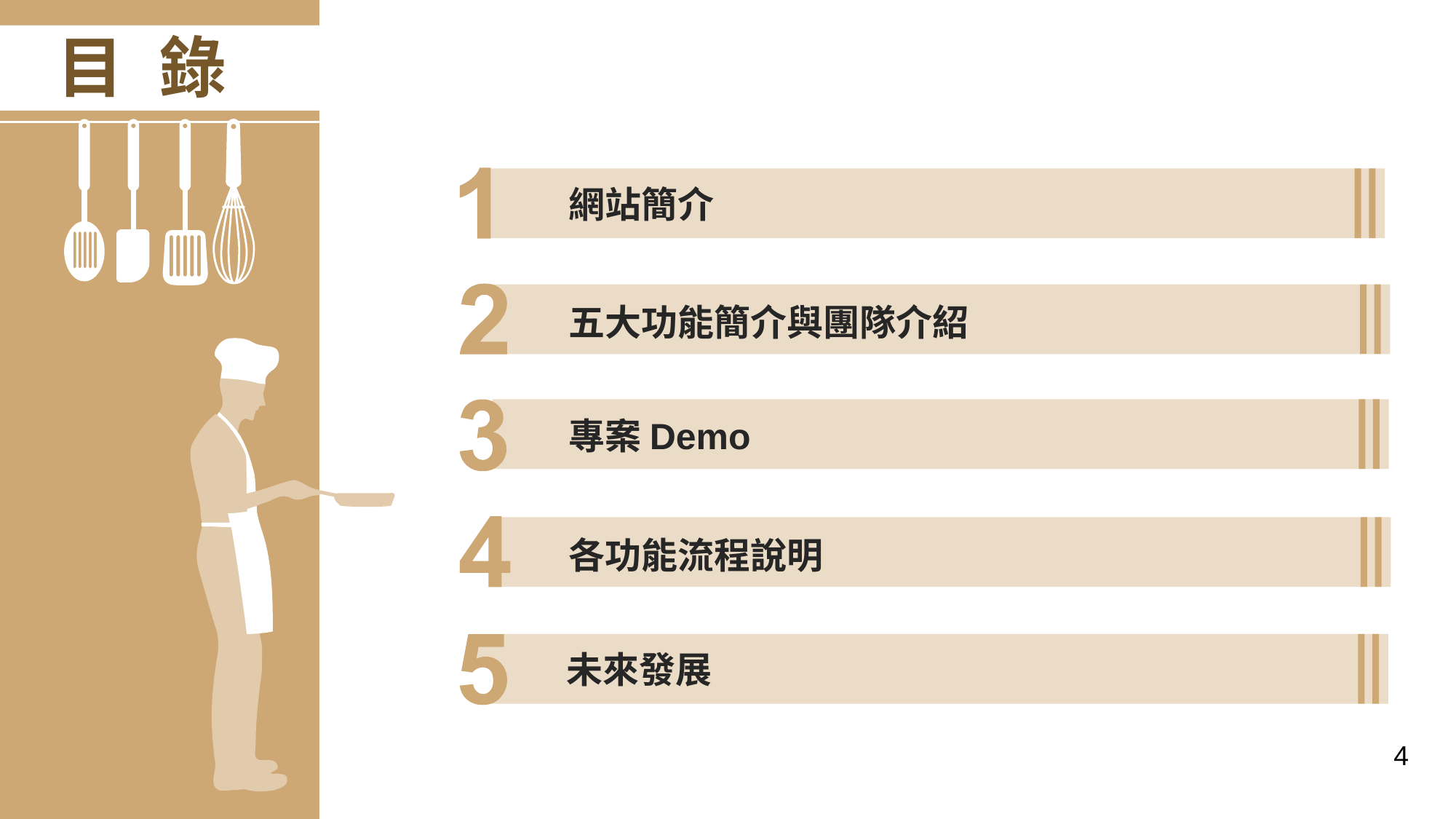

目錄

網站簡介

五大功能簡介與團隊介紹

專案Demo

各功能流程說明

未來發展
4